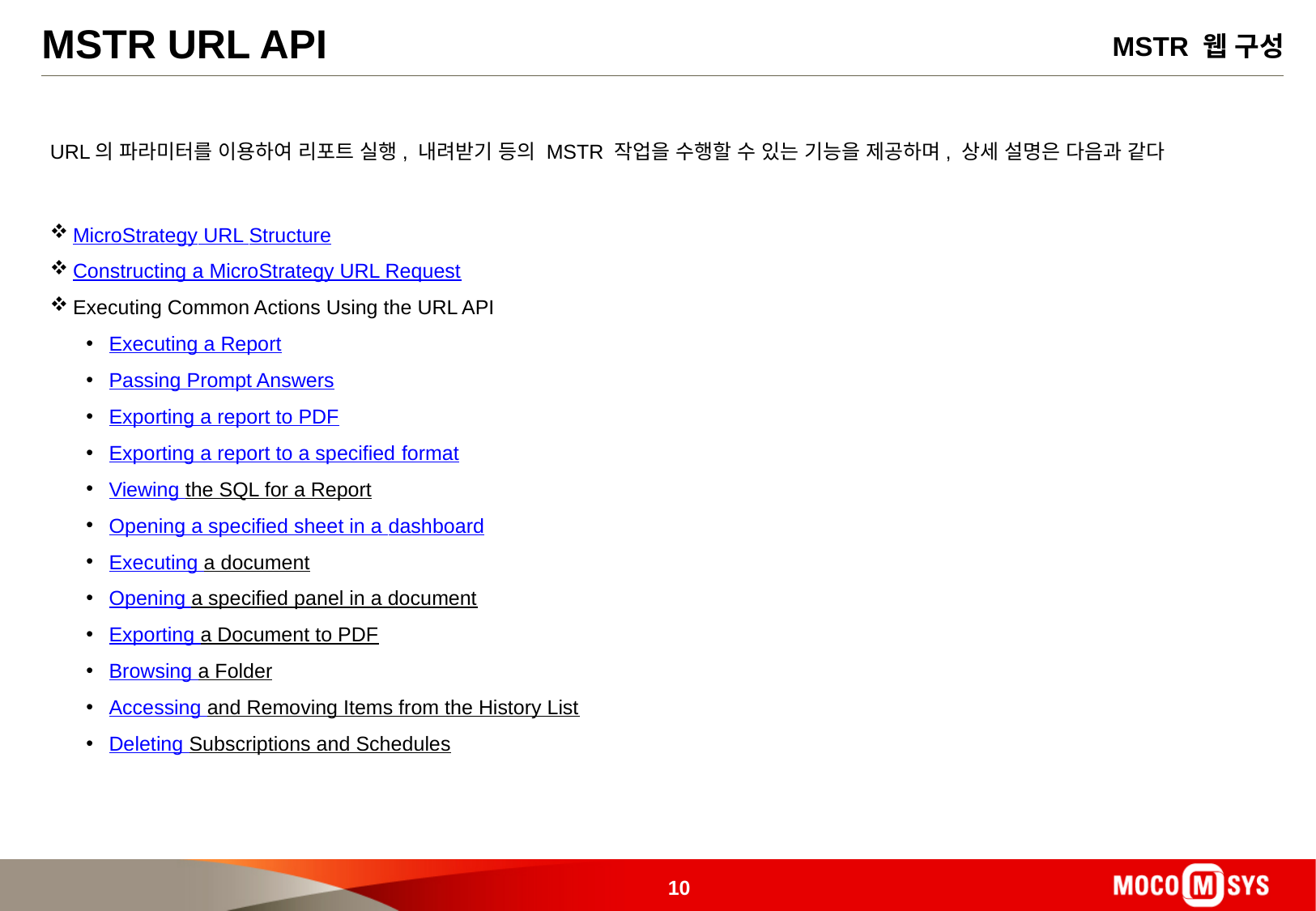

# MSTR URL API
MSTR 웹 구성
URL의 파라미터를 이용하여 리포트 실행, 내려받기 등의 MSTR 작업을 수행할 수 있는 기능을 제공하며, 상세 설명은 다음과 같다

MicroStrategy URL Structure
Constructing a MicroStrategy URL Request
Executing Common Actions Using the URL API
Executing a Report
Passing Prompt Answers
Exporting a report to PDF
Exporting a report to a specified format
Viewing the SQL for a Report
Opening a specified sheet in a dashboard
Executing a document
Opening a specified panel in a document
Exporting a Document to PDF
Browsing a Folder
Accessing and Removing Items from the History List
Deleting Subscriptions and Schedules